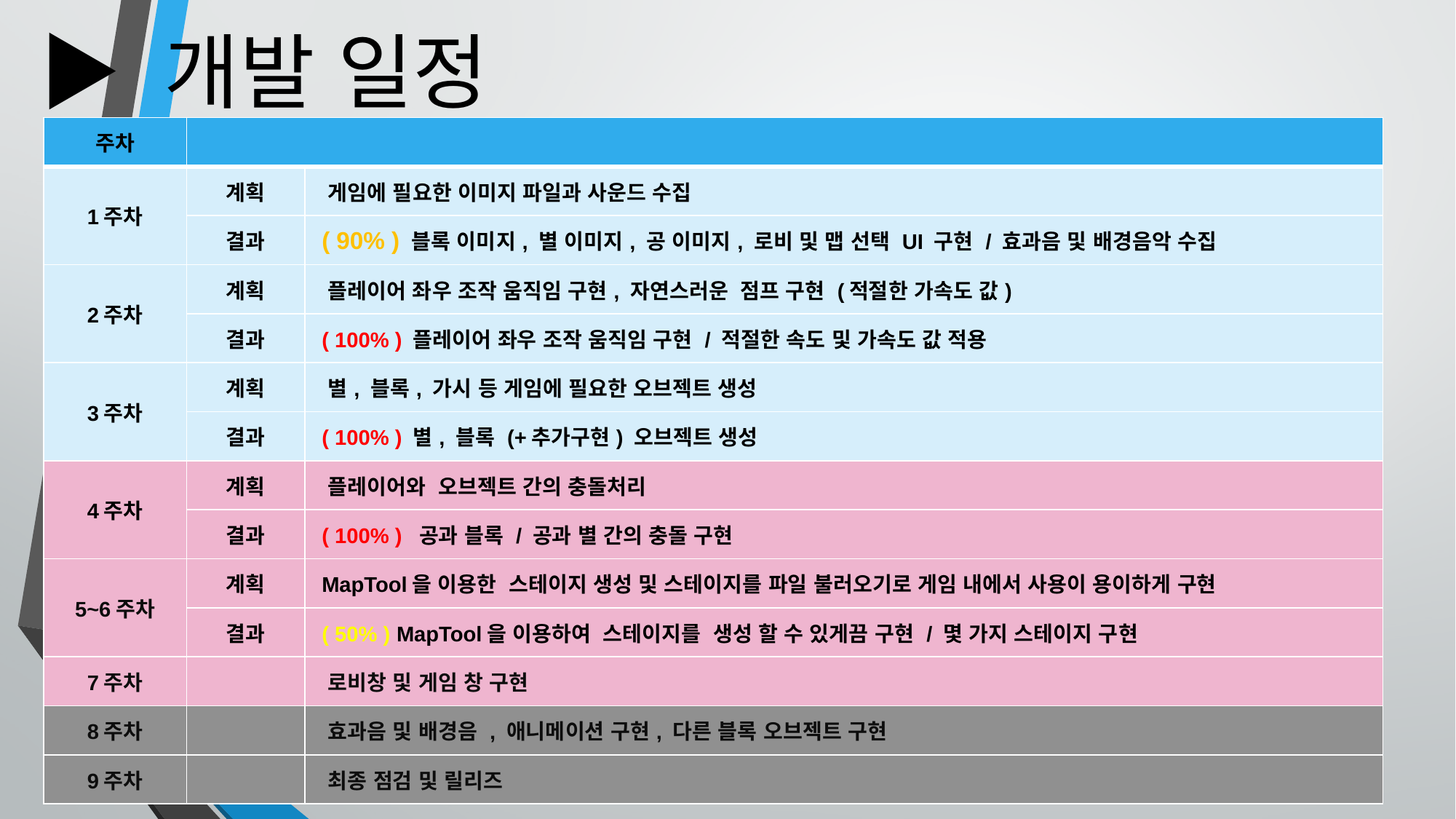

▶ 개발 일정
| 주차 |  |  |
| --- | --- | --- |
| 1주차 | 계획 | 게임에 필요한 이미지 파일과 사운드 수집 |
|  | 결과 | ( 90% ) 블록 이미지, 별 이미지, 공 이미지, 로비 및 맵 선택 UI 구현 / 효과음 및 배경음악 수집 |
| 2주차 | 계획 | 플레이어 좌우 조작 움직임 구현, 자연스러운 점프 구현 (적절한 가속도 값) |
|  | 결과 | ( 100% ) 플레이어 좌우 조작 움직임 구현 / 적절한 속도 및 가속도 값 적용 |
| 3주차 | 계획 | 별, 블록, 가시 등 게임에 필요한 오브젝트 생성 |
|  | 결과 | ( 100% ) 별, 블록 (+추가구현) 오브젝트 생성 |
| 4주차 | 계획 | 플레이어와 오브젝트 간의 충돌처리 |
|  | 결과 | ( 100% ) 공과 블록 / 공과 별 간의 충돌 구현 |
| 5~6주차 | 계획 | MapTool을 이용한 스테이지 생성 및 스테이지를 파일 불러오기로 게임 내에서 사용이 용이하게 구현 |
|  | 결과 | ( 50% ) MapTool을 이용하여 스테이지를 생성 할 수 있게끔 구현 / 몇 가지 스테이지 구현 |
| 7주차 |  | 로비창 및 게임 창 구현 |
| 8주차 |  | 효과음 및 배경음 , 애니메이션 구현, 다른 블록 오브젝트 구현 |
| 9주차 |  | 최종 점검 및 릴리즈 |